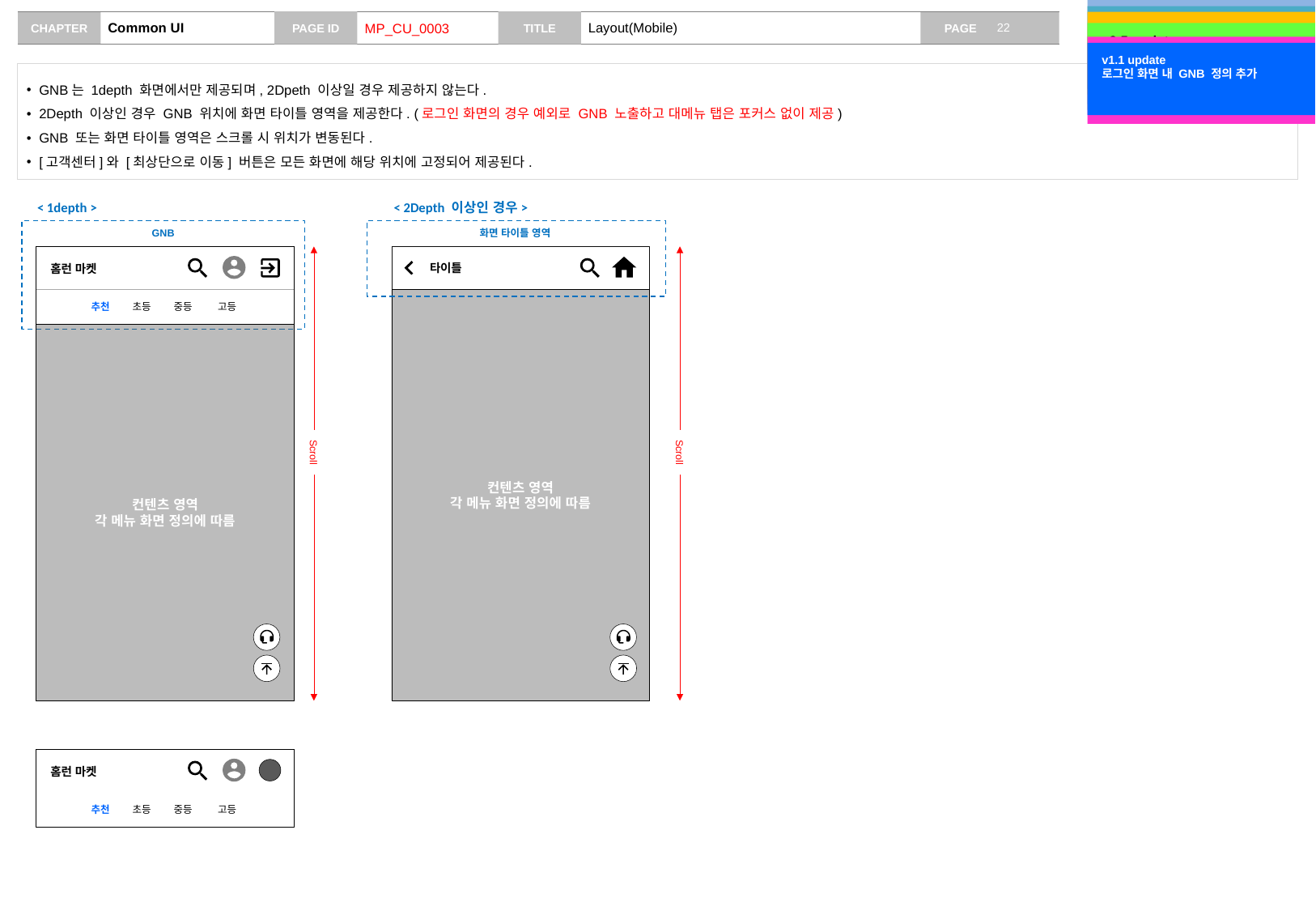

v0.2 update
GNB 구성 변경
2뎁스 이상인 경우 1depth 화면으로 이동 버튼 추가
고객센터, 최상단으로 이동 버튼 추가
v0.3 update
2dpeth이상인 경우 – 홈 버튼 있음에 검색 버튼 추가
v0.4 update
5 에코로 이동 버튼
웹 브라우저로 접근 시 홈런 체험관 링크로 연결 추가
# Common UI
MP_CU_0003
Layout(Mobile)
v0.5 update
5 웹 브라우저로 접근 시 노출 X
홈런 체험관 제공 X, 검색 정의 추가, GNB 및 화면 타이틀 영역 고정 X
v0.7 update
웹 브라우저로 접근 시 언어 설정 버튼 GNB 추가
v1.1 update
로그인 화면 내 GNB 정의 추가

GNB는 1depth 화면에서만 제공되며, 2Dpeth 이상일 경우 제공하지 않는다.
2Depth 이상인 경우 GNB 위치에 화면 타이틀 영역을 제공한다. (로그인 화면의 경우 예외로 GNB 노출하고 대메뉴 탭은 포커스 없이 제공)
GNB 또는 화면 타이틀 영역은 스크롤 시 위치가 변동된다.
[고객센터]와 [최상단으로 이동] 버튼은 모든 화면에 해당 위치에 고정되어 제공된다.
< 1depth >
< 2Depth 이상인 경우>
GNB
화면 타이틀 영역
타이틀

홈런 마켓
추천        초등        중등         고등
컨텐츠 영역
각 메뉴 화면 정의에 따름
컨텐츠 영역
각 메뉴 화면 정의에 따름
Scroll
Scroll

홈런 마켓
추천        초등        중등         고등